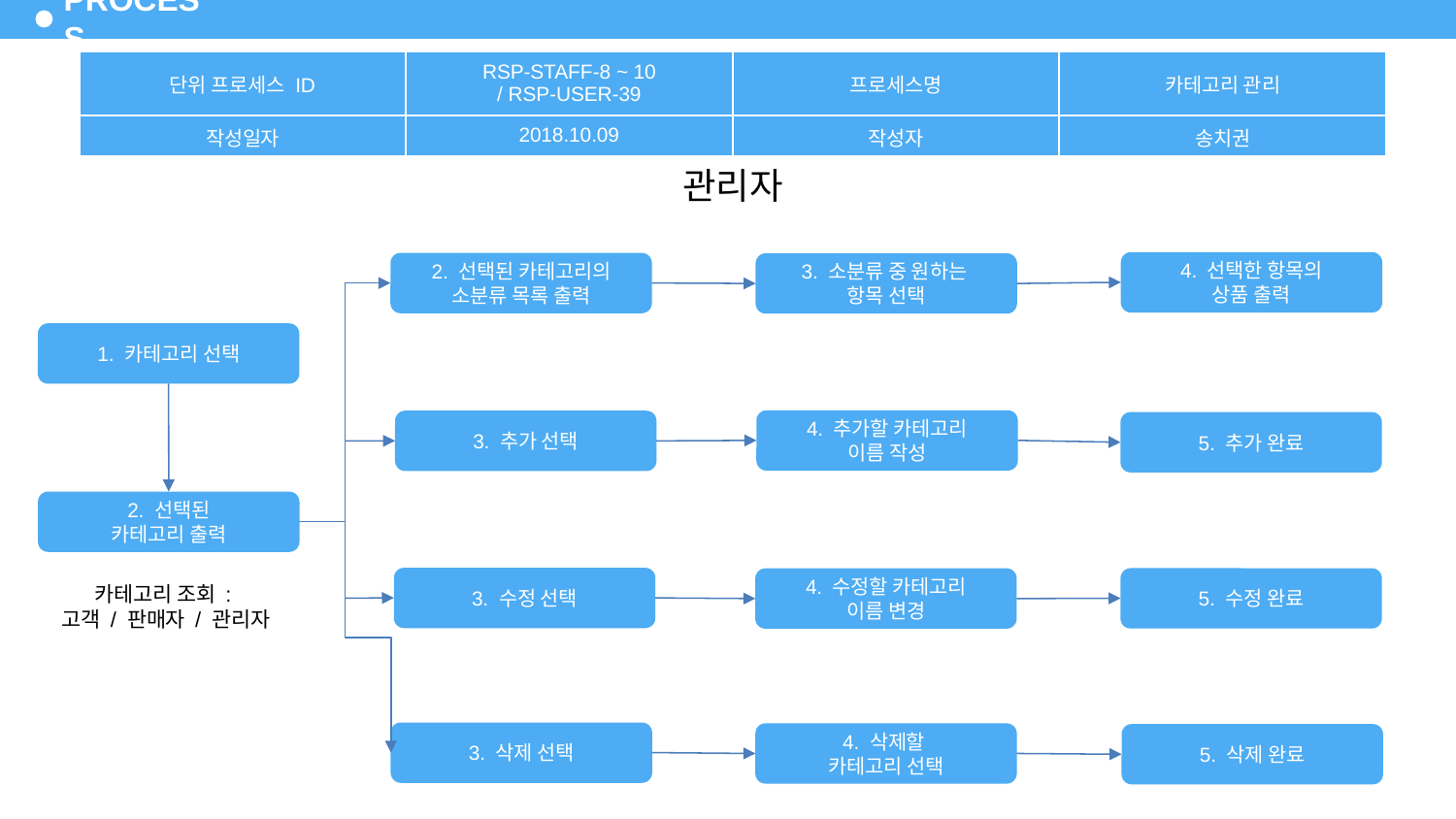

# PROCESS
| 단위 프로세스 ID | RSP-STAFF-8 ~ 10 / RSP-USER-39 | 프로세스명 | 카테고리 관리 |
| --- | --- | --- | --- |
| 작성일자 | 2018.10.09 | 작성자 | 송치권 |
관리자
4. 선택한 항목의
상품 출력
2. 선택된 카테고리의
소분류 목록 출력
3. 소분류 중 원하는
항목 선택
1. 카테고리 선택
4. 추가할 카테고리
이름 작성
3. 추가 선택
5. 추가 완료
2. 선택된
카테고리 출력
3. 수정 선택
5. 수정 완료
4. 수정할 카테고리
이름 변경
카테고리 조회 :
고객 / 판매자 / 관리자
3. 삭제 선택
4. 삭제할
카테고리 선택
5. 삭제 완료